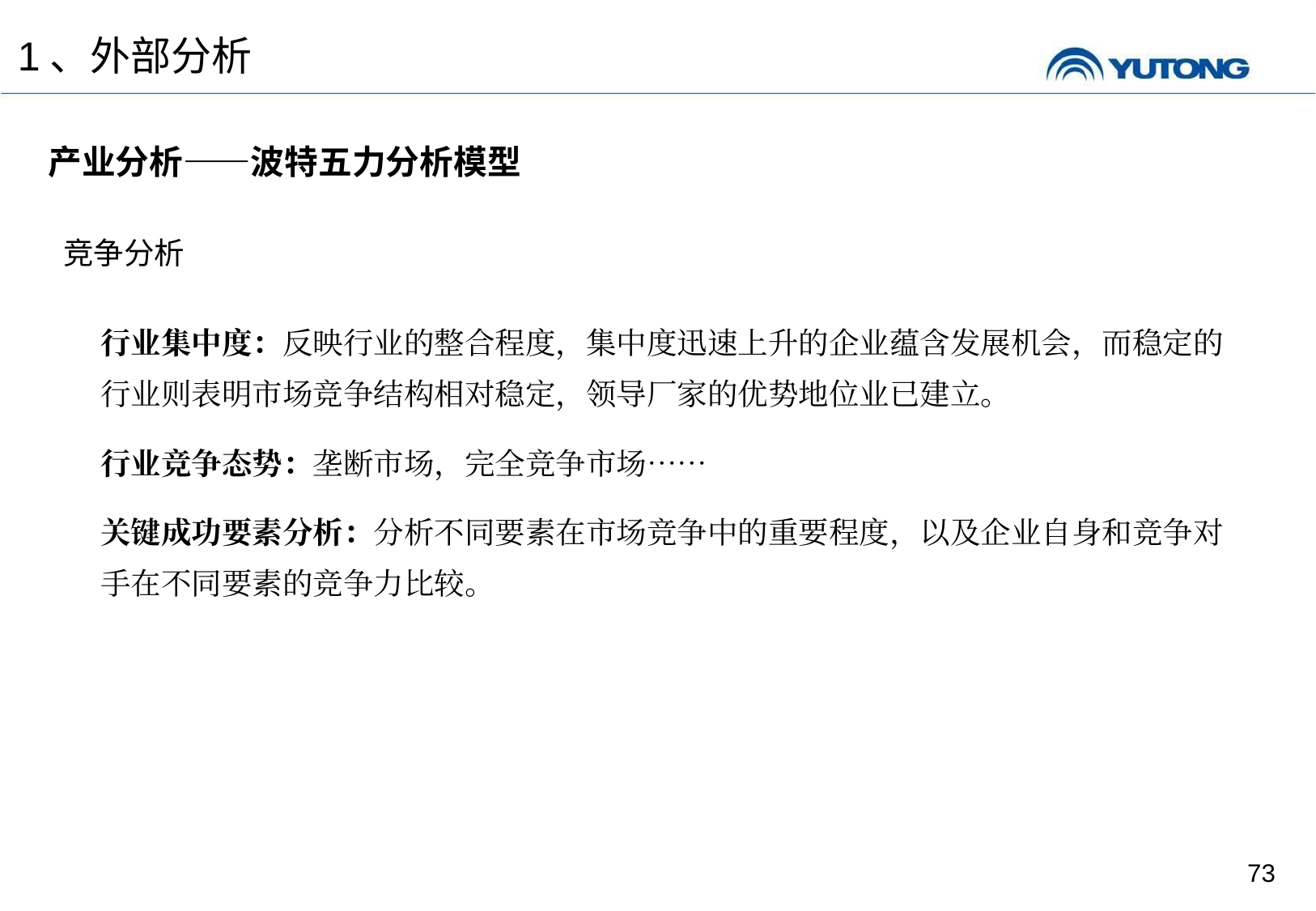

1、外部分析
产业分析——波特五力分析模型
竞争分析
行业集中度：反映行业的整合程度，集中度迅速上升的企业蕴含发展机会，而稳定的行业则表明市场竞争结构相对稳定，领导厂家的优势地位业已建立。
行业竞争态势：垄断市场，完全竞争市场……
关键成功要素分析：分析不同要素在市场竞争中的重要程度，以及企业自身和竞争对手在不同要素的竞争力比较。
73